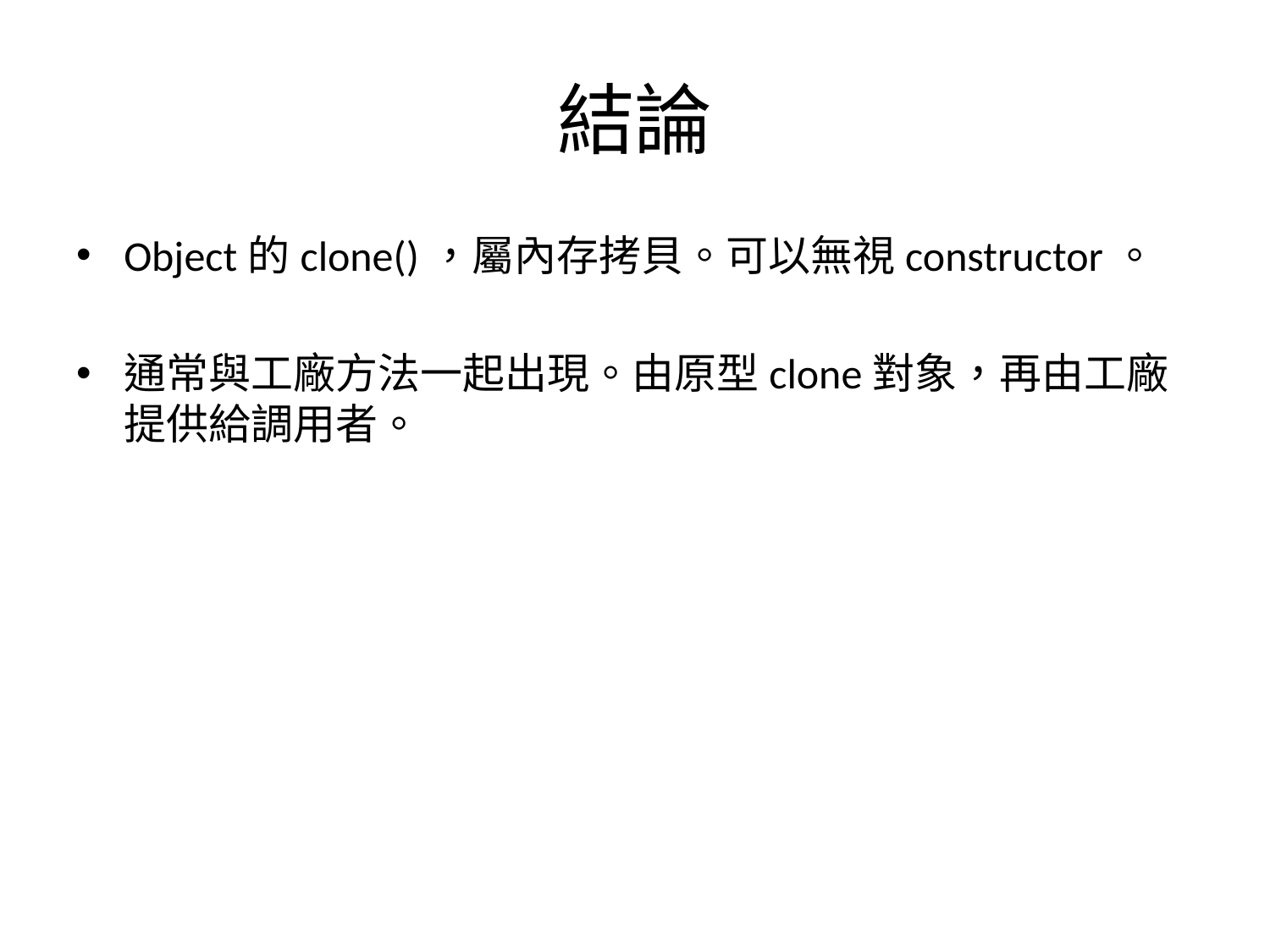

# 結論
Object的clone()，屬內存拷貝。可以無視constructor。

通常與工廠方法一起出現。由原型clone對象，再由工廠提供給調用者。